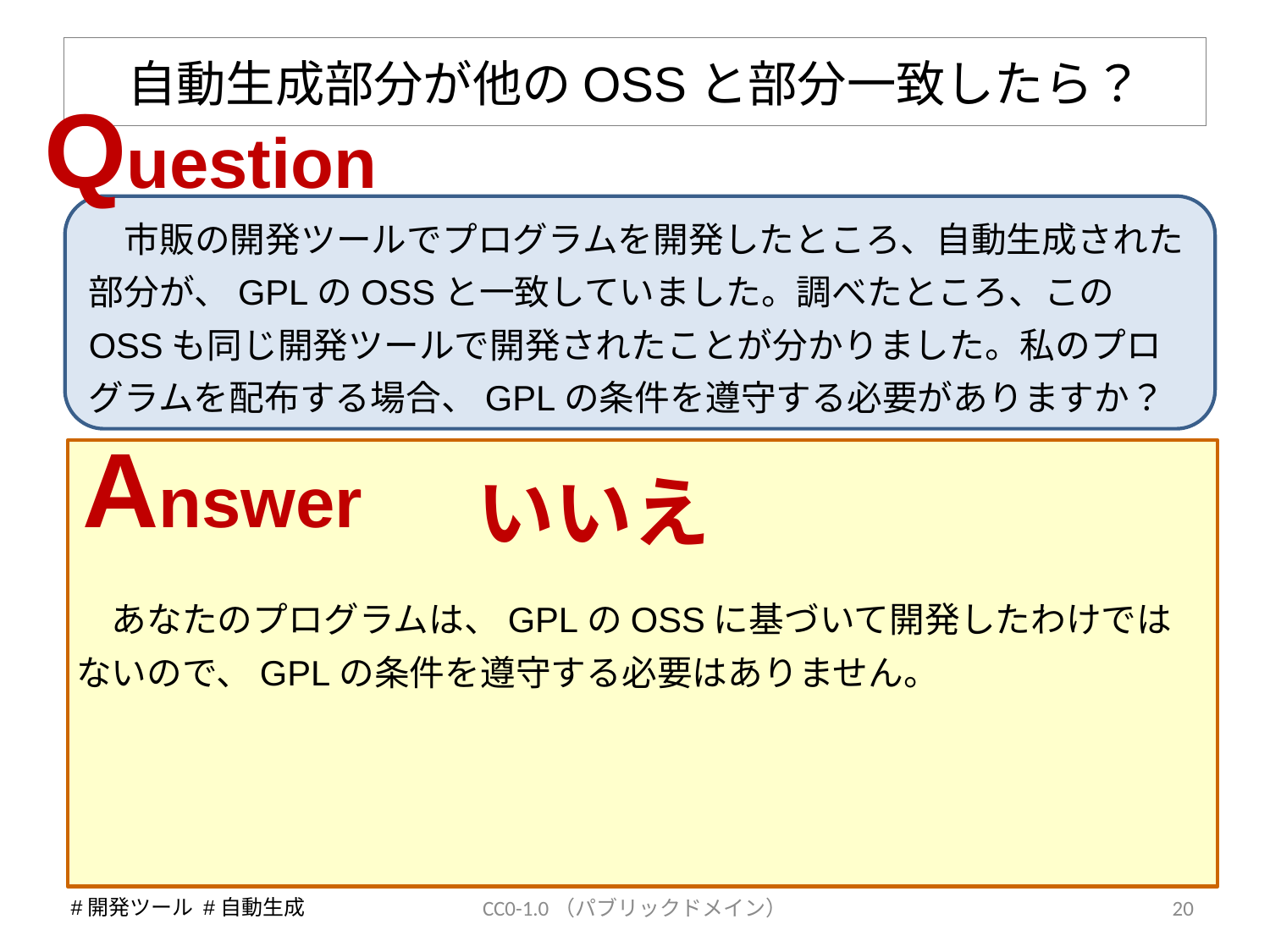

# 自動生成部分が他のOSSと部分一致したら？
Question
　市販の開発ツールでプログラムを開発したところ、自動生成された部分が、GPLのOSSと一致していました。調べたところ、このOSSも同じ開発ツールで開発されたことが分かりました。私のプログラムを配布する場合、GPLの条件を遵守する必要がありますか？
Answer

いいえ
　あなたのプログラムは、GPLのOSSに基づいて開発したわけではないので、GPLの条件を遵守する必要はありません。

CC0-1.0（パブリックドメイン）
20
#開発ツール #自動生成